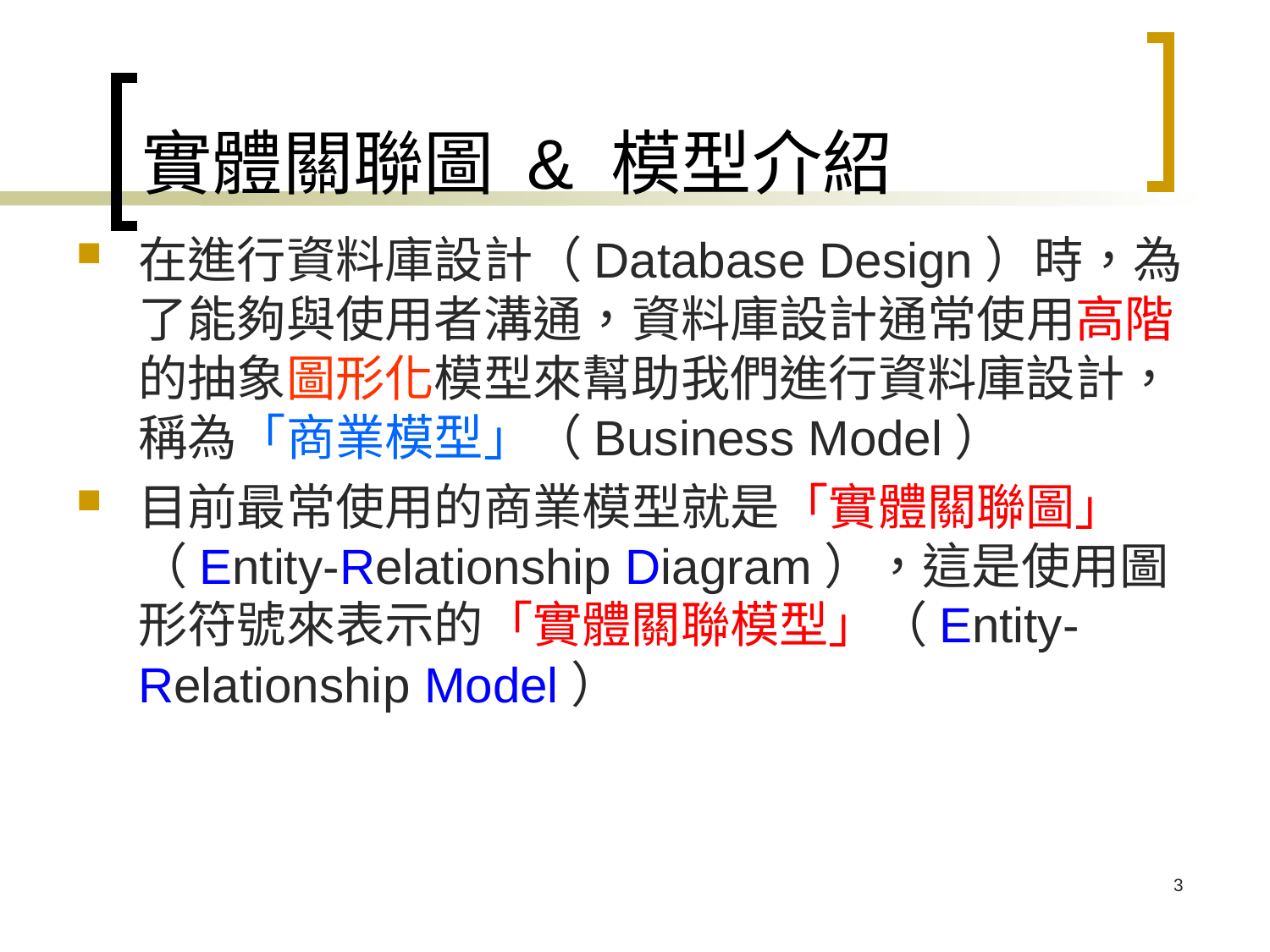

# 實體關聯圖 & 模型介紹
在進行資料庫設計（Database Design）時，為了能夠與使用者溝通，資料庫設計通常使用高階的抽象圖形化模型來幫助我們進行資料庫設計，稱為「商業模型」（Business Model）
目前最常使用的商業模型就是「實體關聯圖」（Entity-Relationship Diagram），這是使用圖形符號來表示的「實體關聯模型」（Entity-Relationship Model）
3